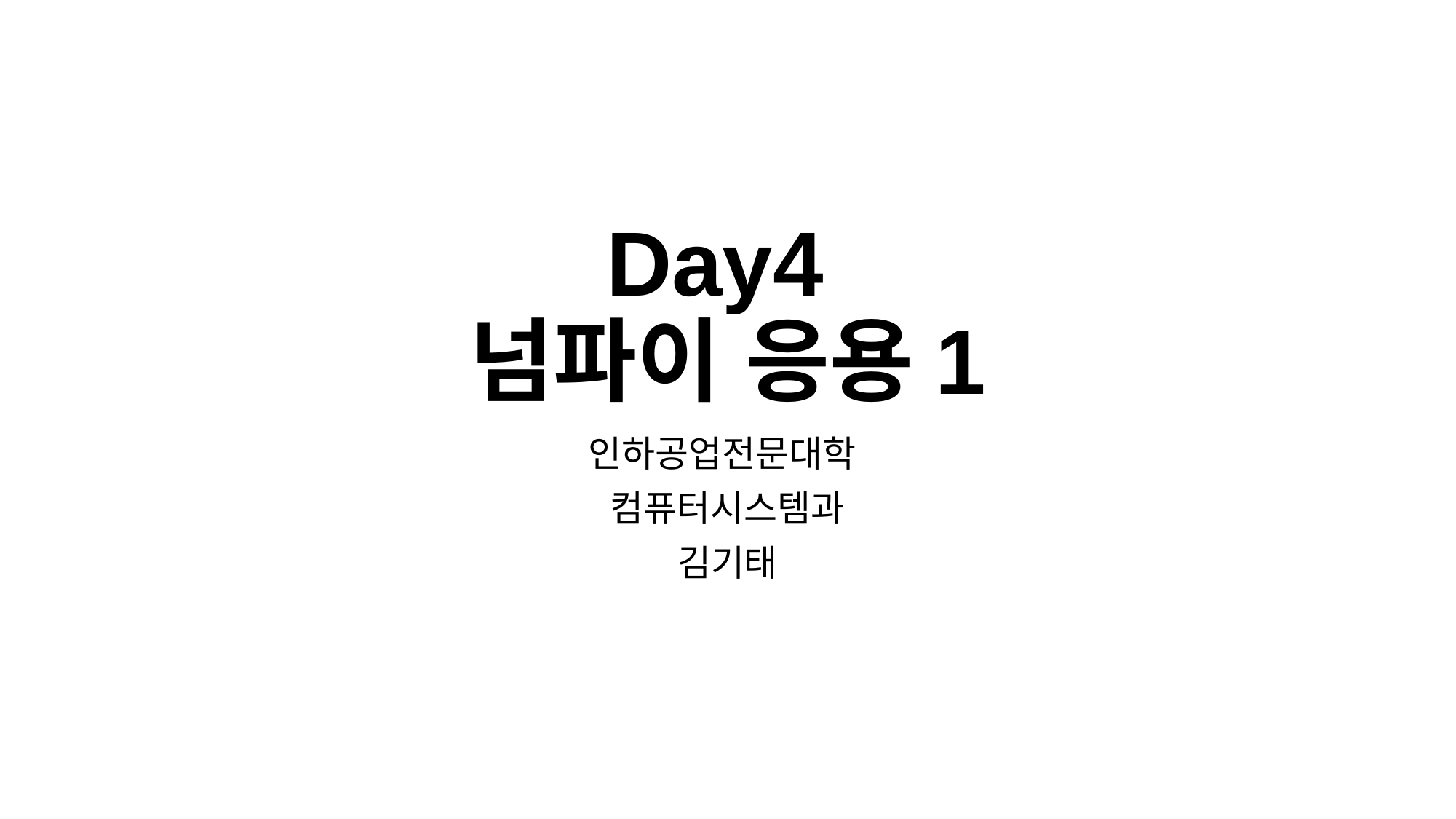

# Day4 넘파이 응용1
인하공업전문대학
컴퓨터시스템과
김기태